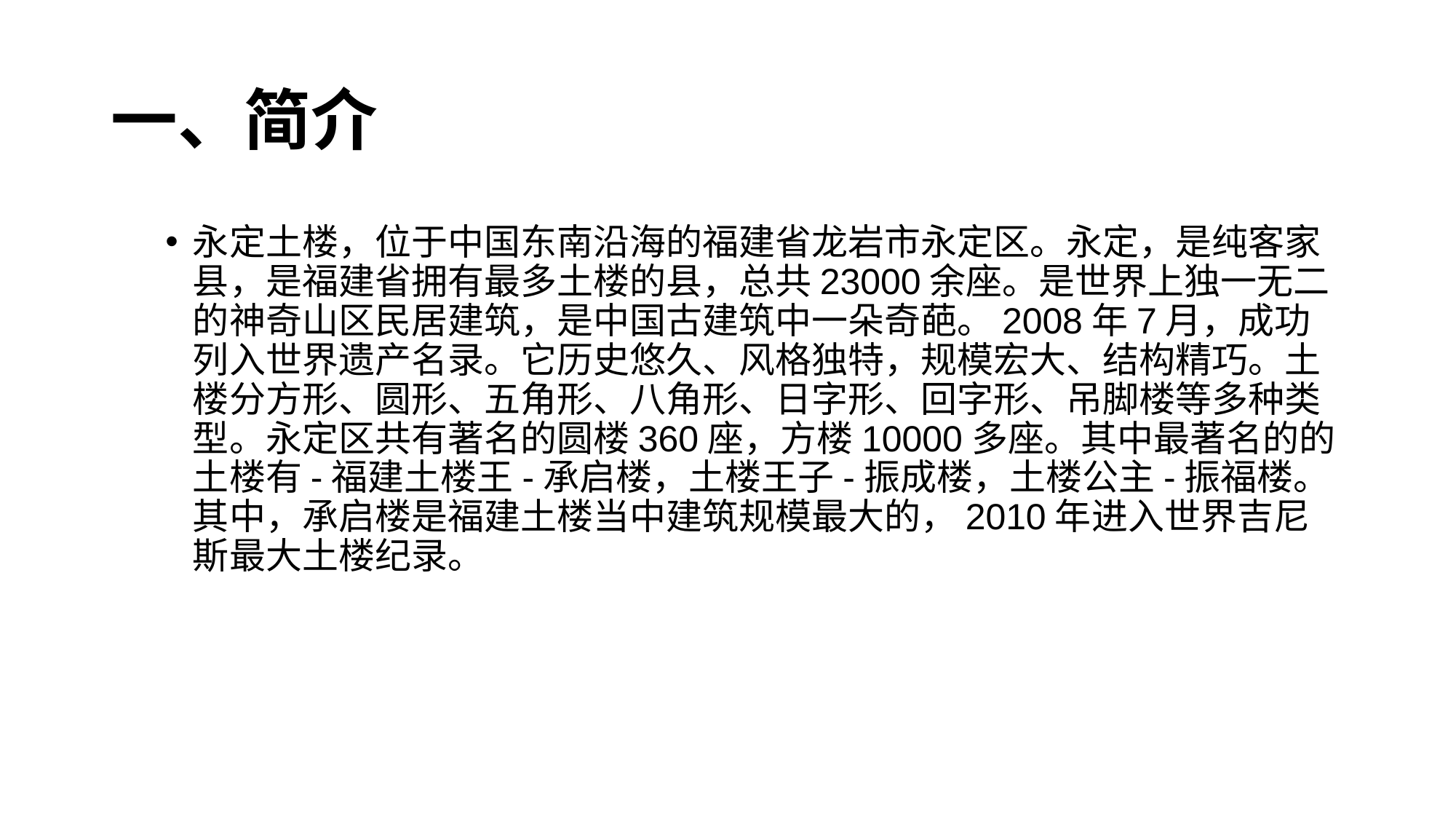

# 一、简介
永定土楼，位于中国东南沿海的福建省龙岩市永定区。永定，是纯客家县，是福建省拥有最多土楼的县，总共23000余座。是世界上独一无二的神奇山区民居建筑，是中国古建筑中一朵奇葩。2008年7月，成功列入世界遗产名录。它历史悠久、风格独特，规模宏大、结构精巧。土楼分方形、圆形、五角形、八角形、日字形、回字形、吊脚楼等多种类型。永定区共有著名的圆楼360座，方楼10000多座。其中最著名的的土楼有-福建土楼王-承启楼，土楼王子-振成楼，土楼公主-振福楼。其中，承启楼是福建土楼当中建筑规模最大的，2010年进入世界吉尼斯最大土楼纪录。